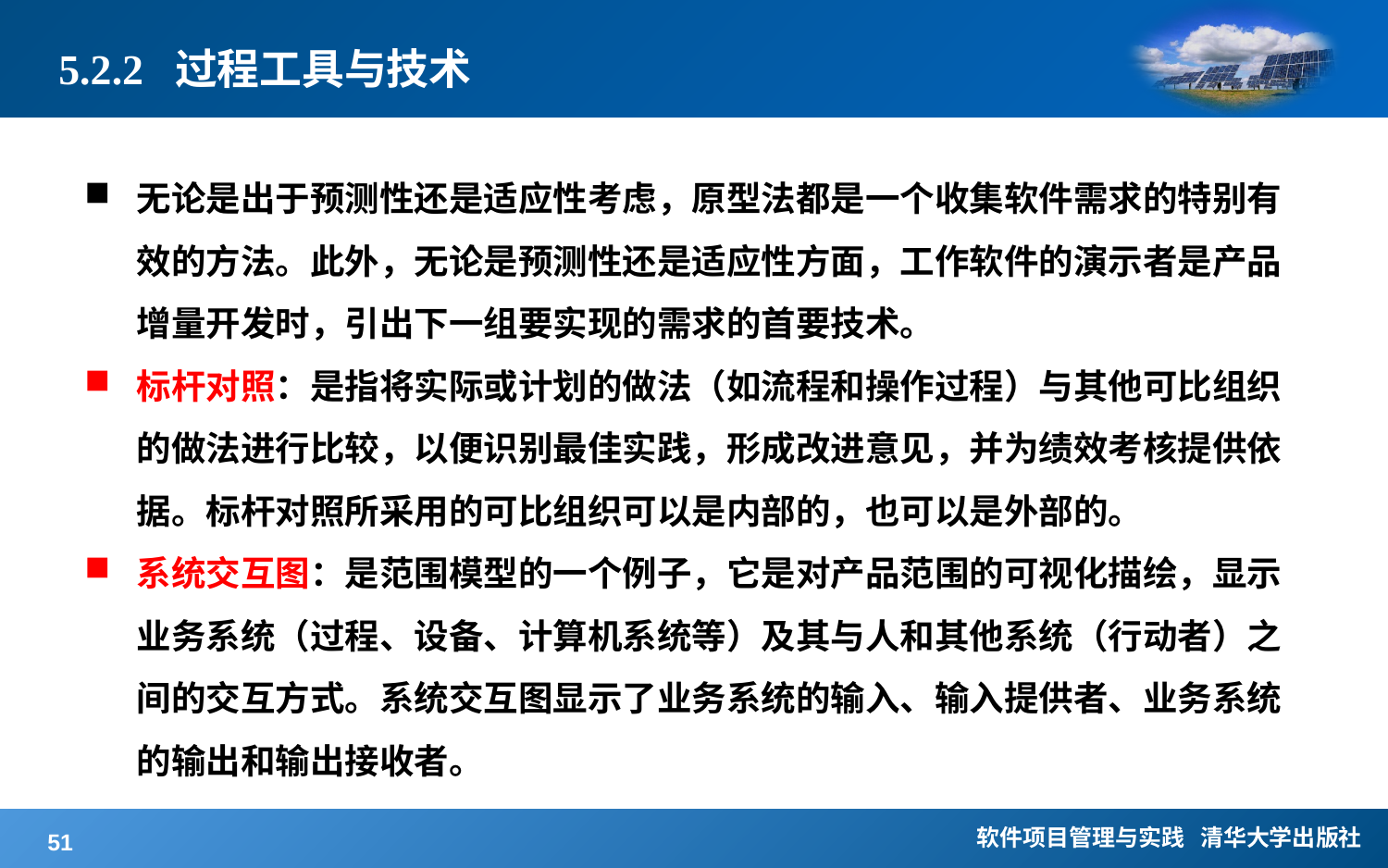

# 5.2.2  过程工具与技术
无论是出于预测性还是适应性考虑，原型法都是一个收集软件需求的特别有效的方法。此外，无论是预测性还是适应性方面，工作软件的演示者是产品增量开发时，引出下一组要实现的需求的首要技术。
标杆对照：是指将实际或计划的做法（如流程和操作过程）与其他可比组织的做法进行比较，以便识别最佳实践，形成改进意见，并为绩效考核提供依据。标杆对照所采用的可比组织可以是内部的，也可以是外部的。
系统交互图：是范围模型的一个例子，它是对产品范围的可视化描绘，显示业务系统（过程、设备、计算机系统等）及其与人和其他系统（行动者）之间的交互方式。系统交互图显示了业务系统的输入、输入提供者、业务系统的输出和输出接收者。